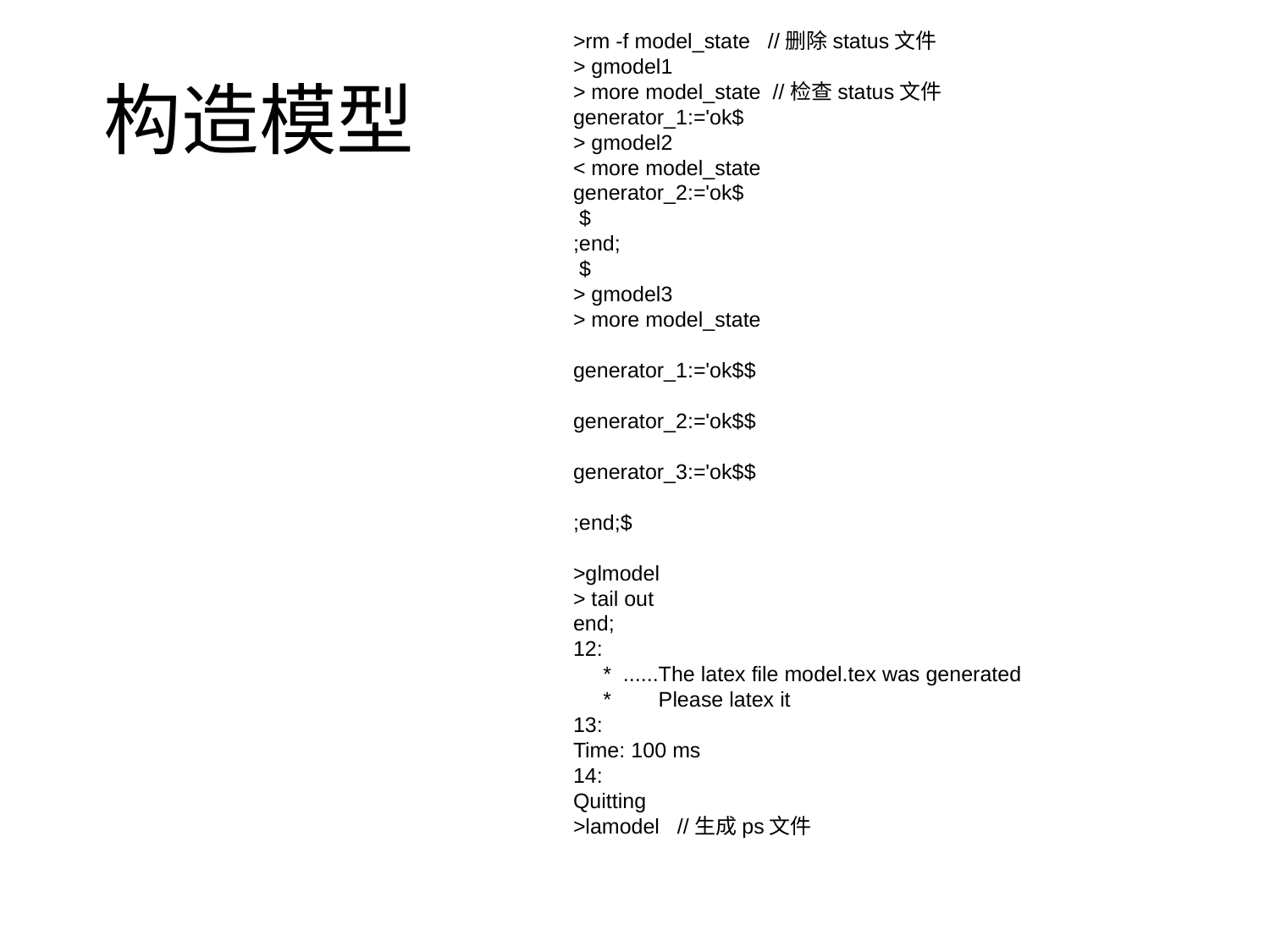

>rm -f model_state   //删除status文件
> gmodel1
> more model_state  //检查status文件
generator_1:='ok$
> gmodel2
< more model_state
generator_2:='ok$
 $
;end;
 $
> gmodel3
> more model_state

generator_1:='ok$$

generator_2:='ok$$

generator_3:='ok$$

;end;$

>glmodel
> tail out
end;
12:
     *  ......The latex file model.tex was generated
     *        Please latex it
13:
Time: 100 ms
14:
Quitting
>lamodel   //生成ps文件
# 构造模型